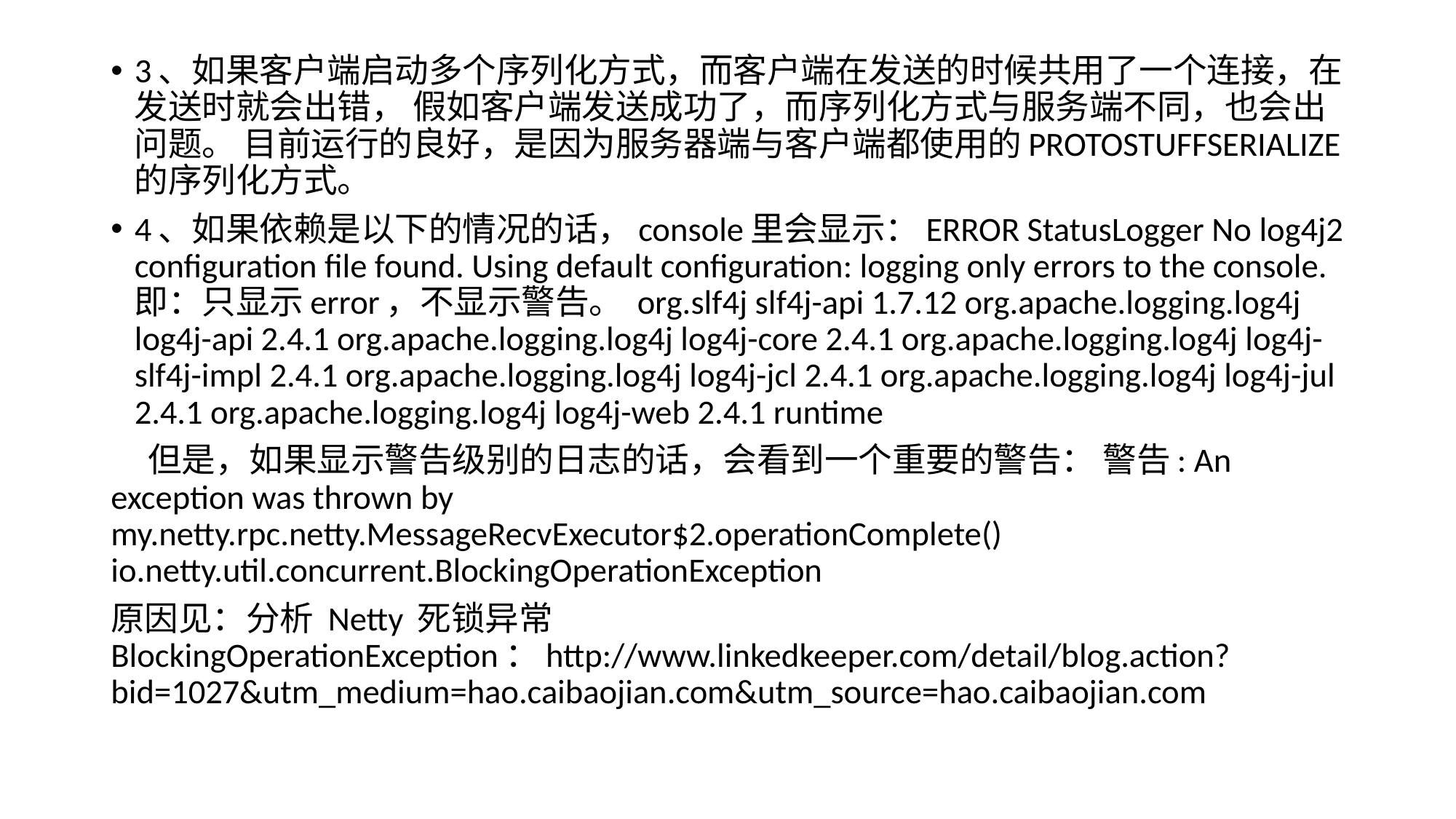

3、如果客户端启动多个序列化方式，而客户端在发送的时候共用了一个连接，在发送时就会出错， 假如客户端发送成功了，而序列化方式与服务端不同，也会出问题。 目前运行的良好，是因为服务器端与客户端都使用的PROTOSTUFFSERIALIZE的序列化方式。
4、如果依赖是以下的情况的话，console里会显示：ERROR StatusLogger No log4j2 configuration file found. Using default configuration: logging only errors to the console. 即：只显示error，不显示警告。 org.slf4j slf4j-api 1.7.12 org.apache.logging.log4j log4j-api 2.4.1 org.apache.logging.log4j log4j-core 2.4.1 org.apache.logging.log4j log4j-slf4j-impl 2.4.1 org.apache.logging.log4j log4j-jcl 2.4.1 org.apache.logging.log4j log4j-jul 2.4.1 org.apache.logging.log4j log4j-web 2.4.1 runtime
    但是，如果显示警告级别的日志的话，会看到一个重要的警告： 警告: An exception was thrown by my.netty.rpc.netty.MessageRecvExecutor$2.operationComplete() io.netty.util.concurrent.BlockingOperationException
原因见：分析 Netty 死锁异常 BlockingOperationException：http://www.linkedkeeper.com/detail/blog.action?bid=1027&utm_medium=hao.caibaojian.com&utm_source=hao.caibaojian.com